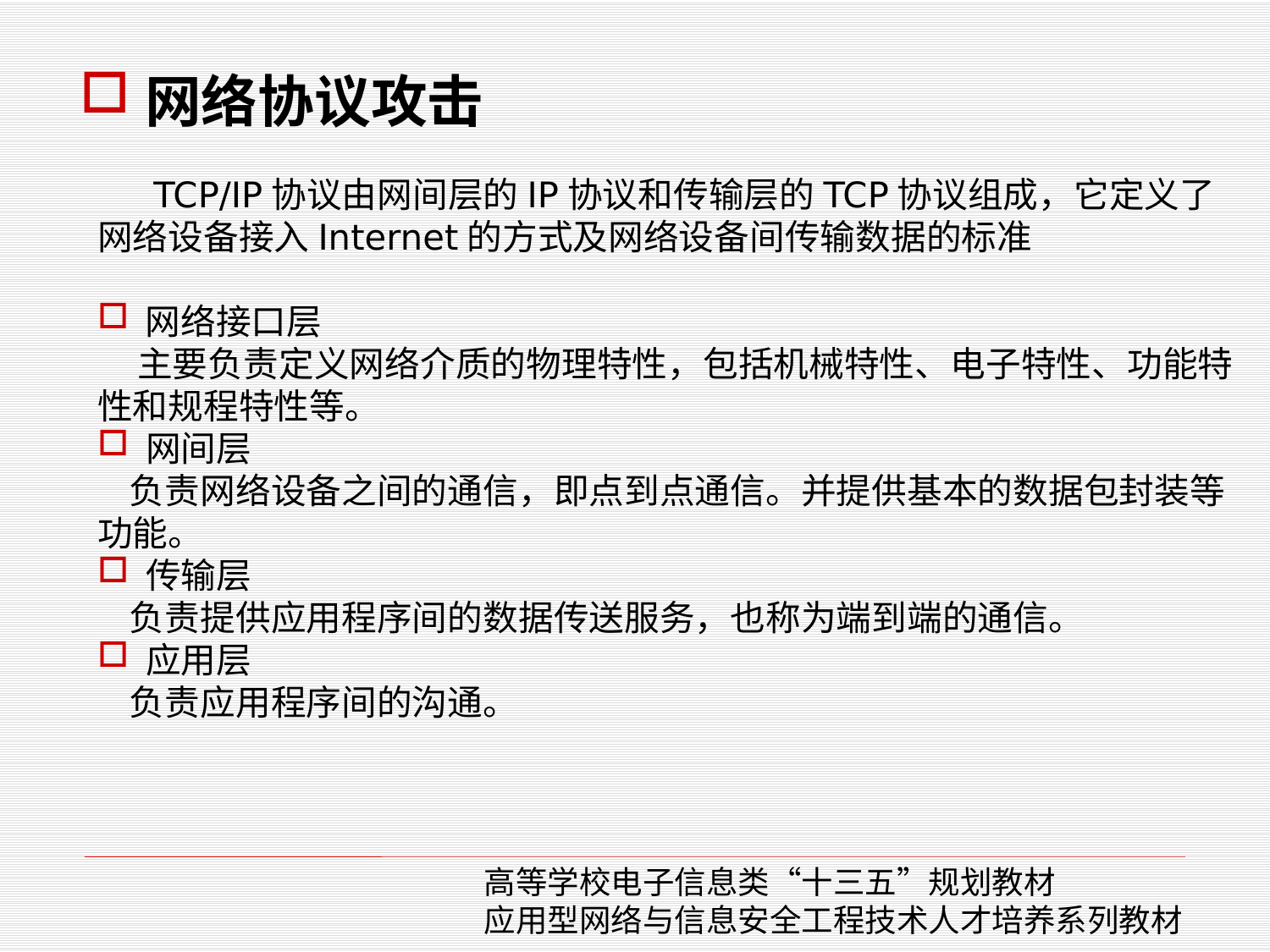

网络协议攻击
     TCP/IP协议由网间层的IP协议和传输层的TCP协议组成，它定义了网络设备接入Internet的方式及网络设备间传输数据的标准

网络接口层
    主要负责定义网络介质的物理特性，包括机械特性、电子特性、功能特性和规程特性等。
 网间层
   负责网络设备之间的通信，即点到点通信。并提供基本的数据包封装等功能。
 传输层
   负责提供应用程序间的数据传送服务，也称为端到端的通信。
 应用层
   负责应用程序间的沟通。

高等学校电子信息类“十三五”规划教材
应用型网络与信息安全工程技术人才培养系列教材